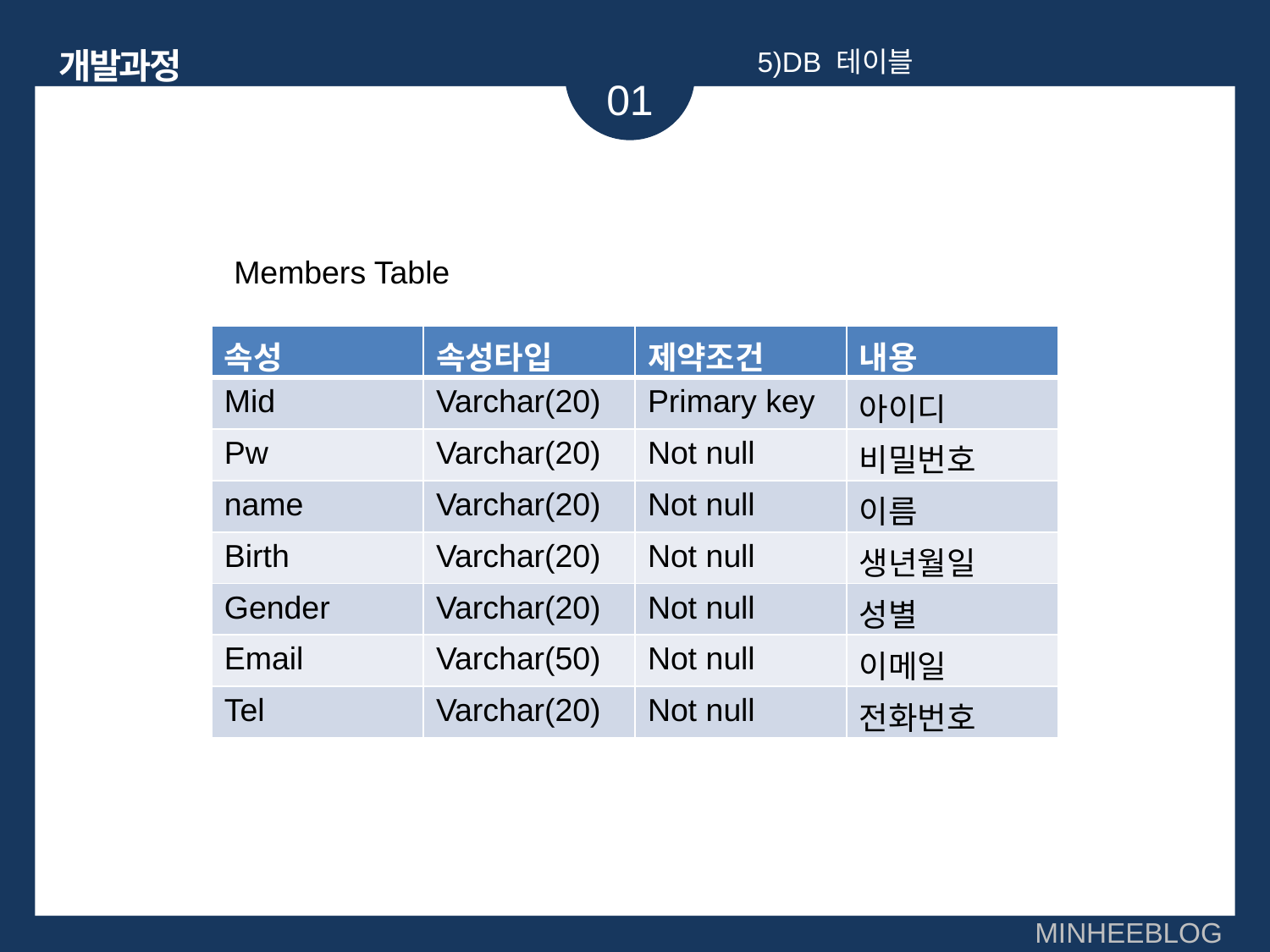

개발과정

5)DB 테이블
01

Members Table
| 속성 | 속성타입 | 제약조건 | 내용 |
| --- | --- | --- | --- |
| Mid | Varchar(20) | Primary key | 아이디 |
| Pw | Varchar(20) | Not null | 비밀번호 |
| name | Varchar(20) | Not null | 이름 |
| Birth | Varchar(20) | Not null | 생년월일 |
| Gender | Varchar(20) | Not null | 성별 |
| Email | Varchar(50) | Not null | 이메일 |
| Tel | Varchar(20) | Not null | 전화번호 |
MINHEEBLOG